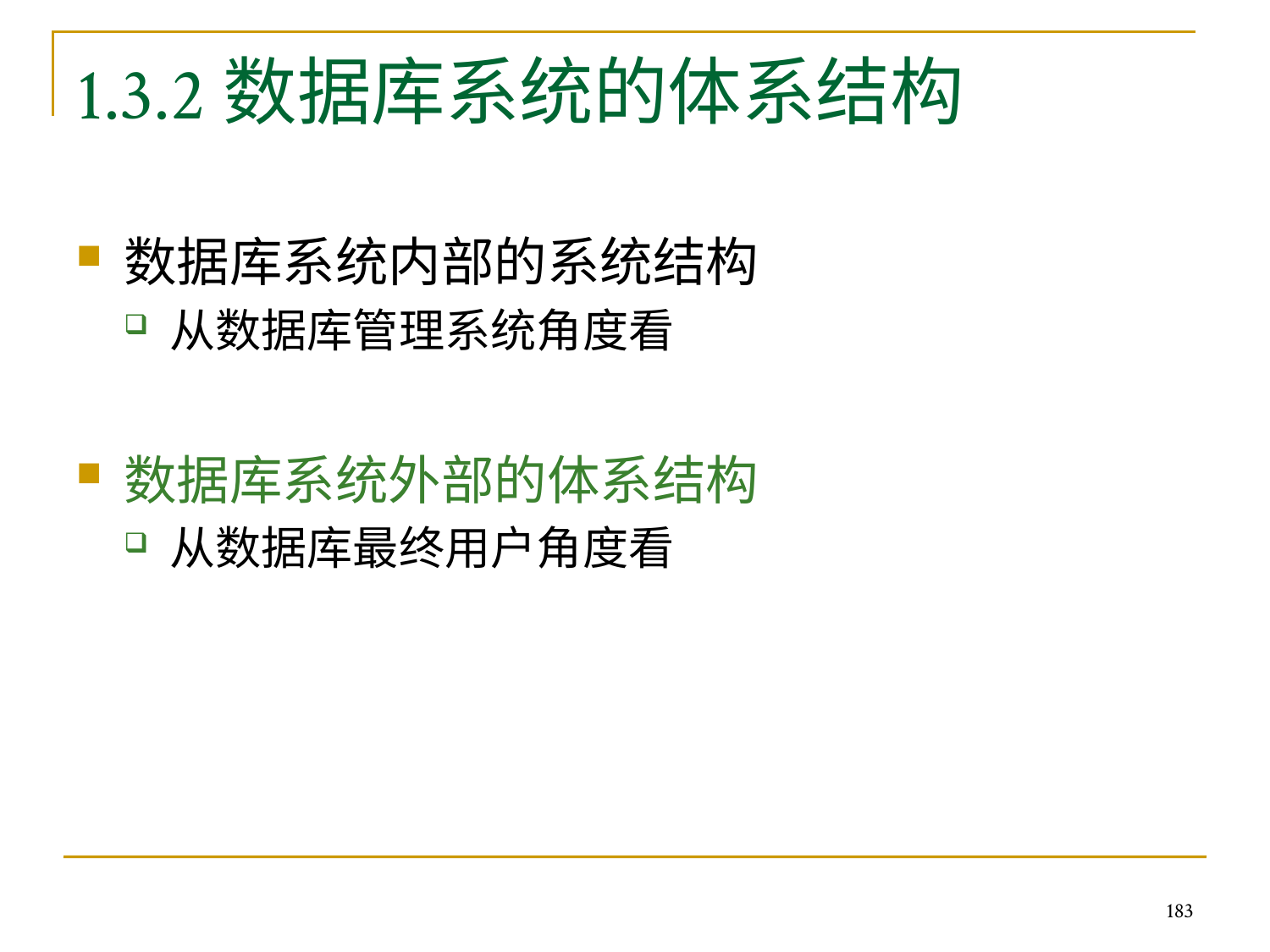

# 1.3.2数据库系统的体系结构
数据库系统内部的系统结构
从数据库管理系统角度看

数据库系统外部的体系结构
从数据库最终用户角度看

183